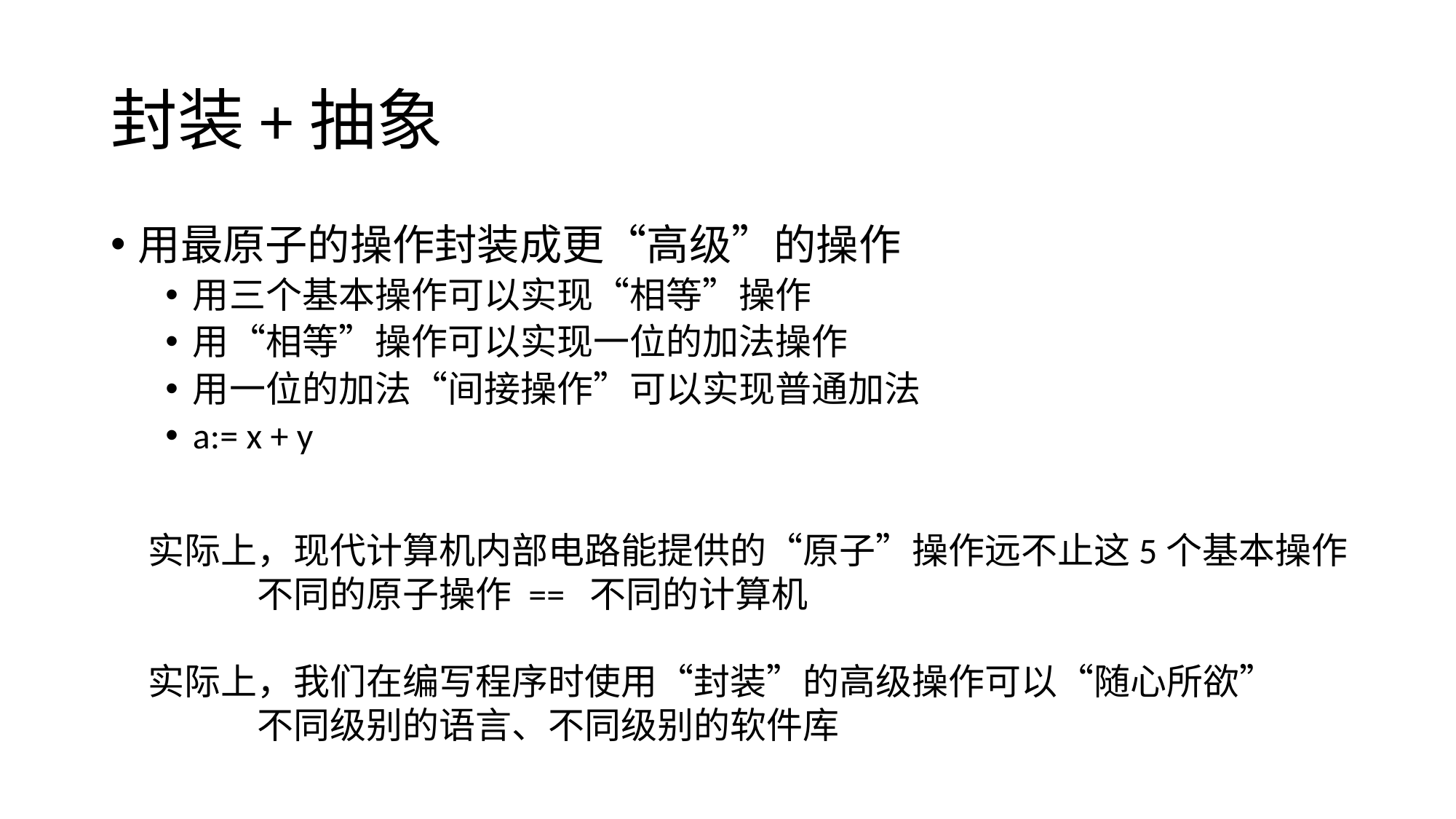

# 封装+抽象
用最原子的操作封装成更“高级”的操作
用三个基本操作可以实现“相等”操作
用“相等”操作可以实现一位的加法操作
用一位的加法“间接操作”可以实现普通加法
a:= x + y
实际上，现代计算机内部电路能提供的“原子”操作远不止这5个基本操作
	不同的原子操作 ==  不同的计算机

实际上，我们在编写程序时使用“封装”的高级操作可以“随心所欲”
	不同级别的语言、不同级别的软件库